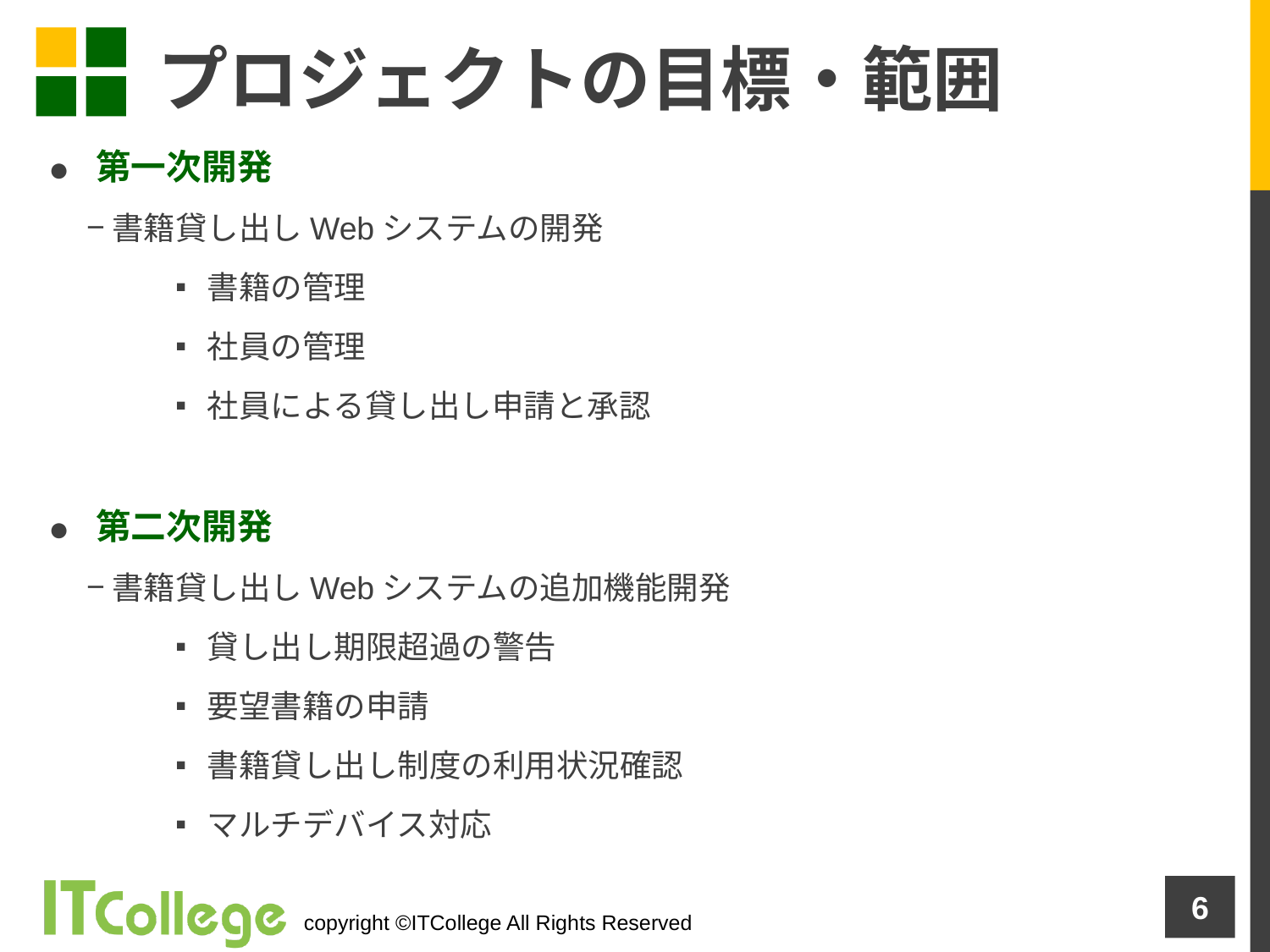

# プロジェクトの目標・範囲
第一次開発
書籍貸し出しWebシステムの開発
書籍の管理
社員の管理
社員による貸し出し申請と承認

第二次開発
書籍貸し出しWebシステムの追加機能開発
貸し出し期限超過の警告
要望書籍の申請
書籍貸し出し制度の利用状況確認
マルチデバイス対応

6